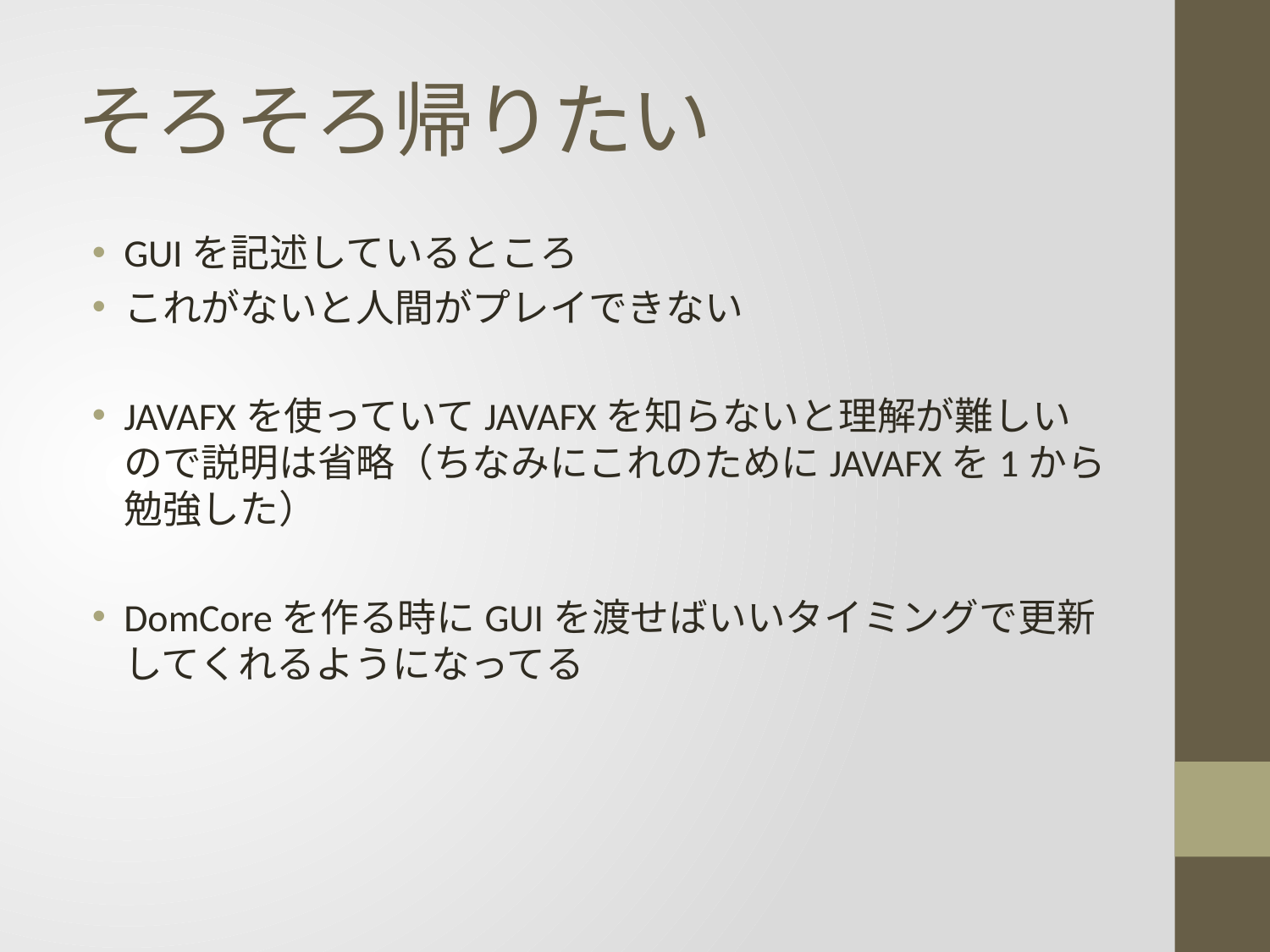

# そろそろ帰りたい
GUIを記述しているところ
これがないと人間がプレイできない

JAVAFXを使っていてJAVAFXを知らないと理解が難しいので説明は省略（ちなみにこれのためにJAVAFXを1から勉強した）

DomCoreを作る時にGUIを渡せばいいタイミングで更新してくれるようになってる